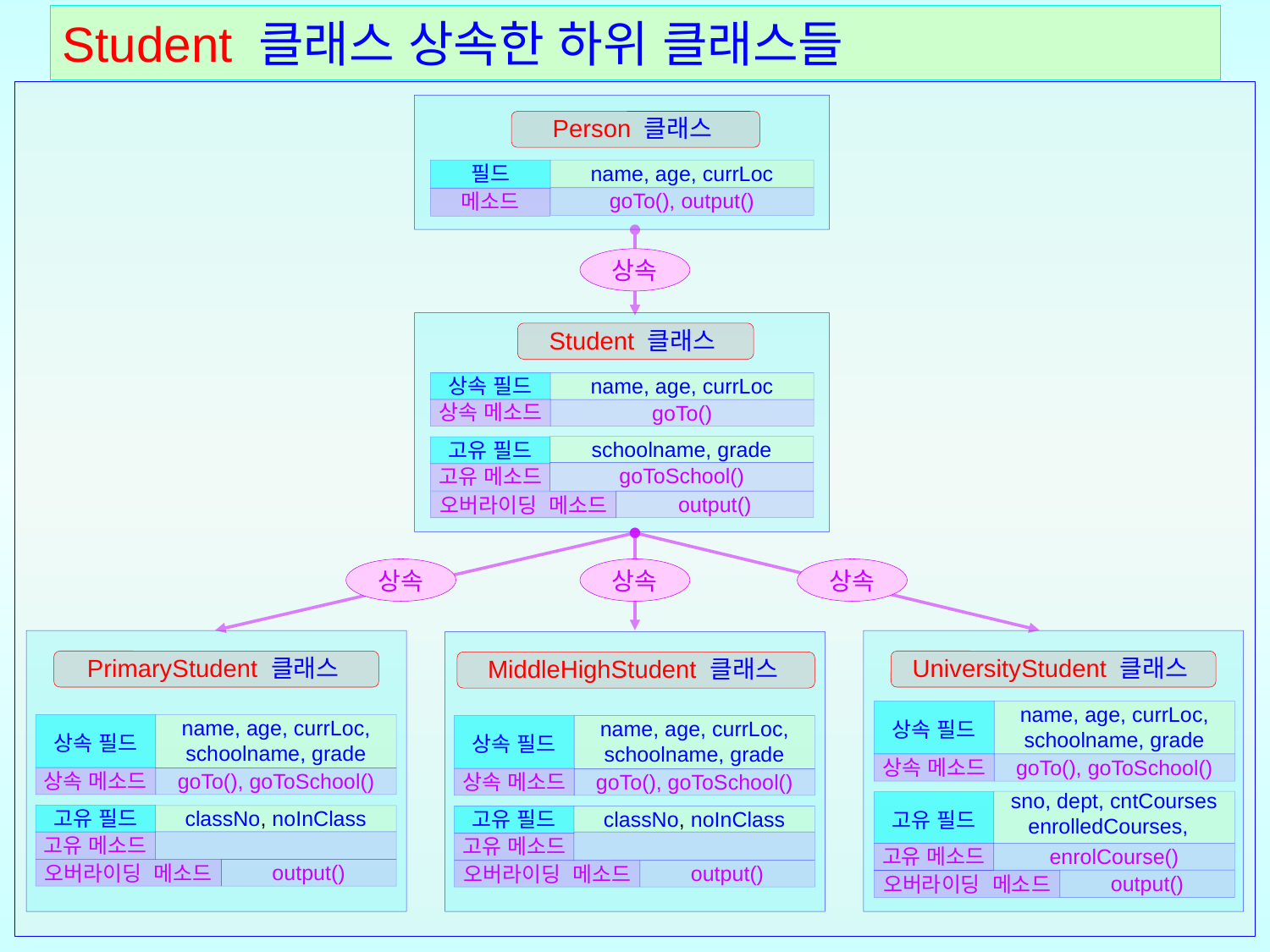

# Student 클래스 상속한 하위 클래스들

Person 클래스
name, age, currLoc
필드
goTo(), output()
메소드
상속

Student 클래스
상속 필드
name, age, currLoc
상속 메소드
goTo()
schoolname, grade
고유 필드
goToSchool()
고유 메소드
output()
오버라이딩  메소드
상속
상속
상속

PrimaryStudent 클래스
UniversityStudent 클래스
MiddleHighStudent 클래스
상속 필드
name, age, currLoc,
schoolname, grade

상속 필드
name, age, currLoc,
schoolname, grade

상속 필드
name, age, currLoc,
schoolname, grade

상속 메소드
goTo(), goToSchool()
상속 메소드
goTo(), goToSchool()
상속 메소드
goTo(), goToSchool()
sno, dept, cntCourses
enrolledCourses,
고유 필드
고유 필드
classNo, noInClass
고유 필드
classNo, noInClass

고유 메소드
고유 메소드
고유 메소드
enrolCourse()
오버라이딩  메소드
output()
오버라이딩  메소드
output()
output()
오버라이딩  메소드